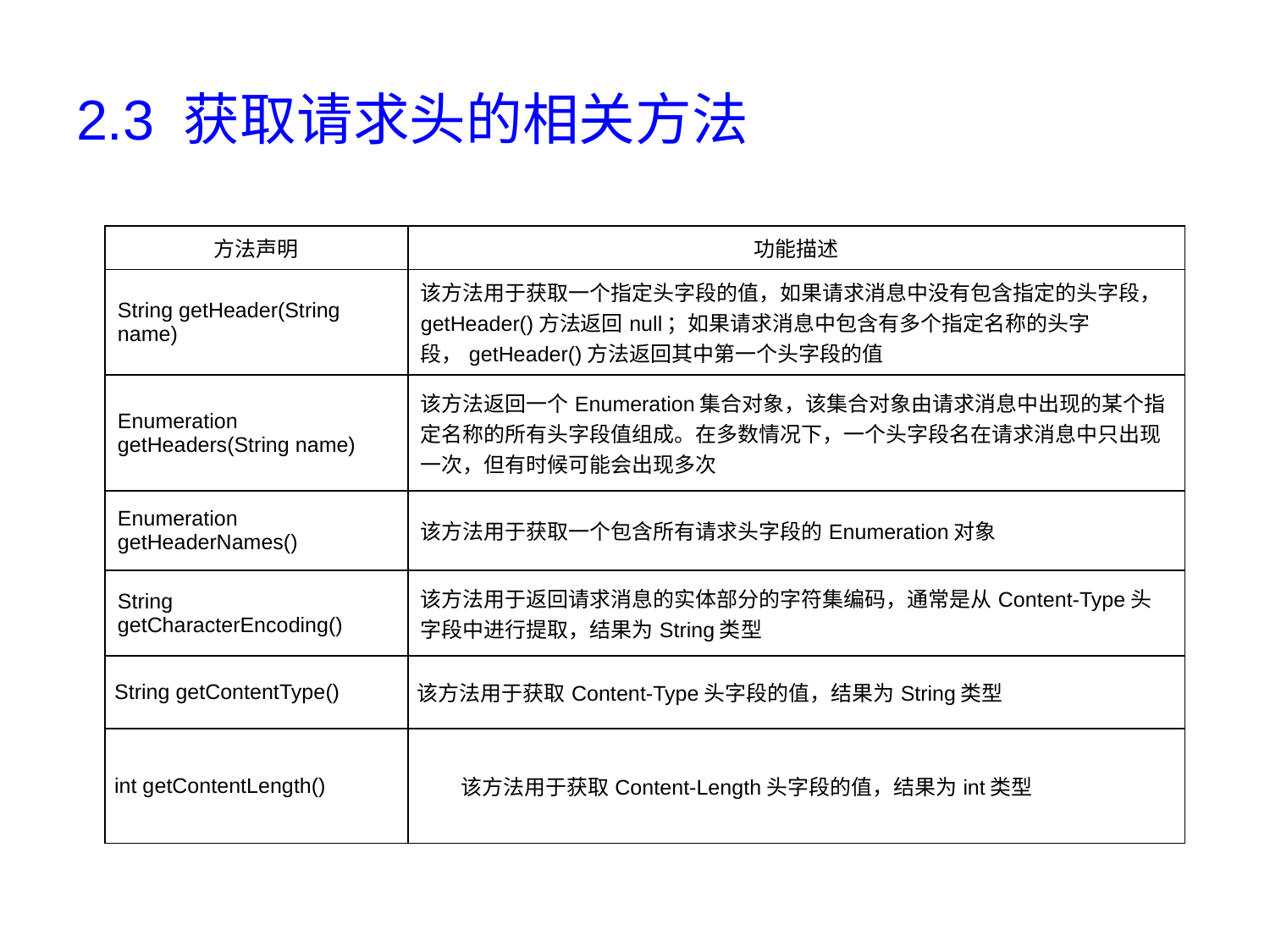

# 2.3 获取请求头的相关方法
| 方法声明 | 功能描述 |
| --- | --- |
| String getHeader(String name) | 该方法用于获取一个指定头字段的值，如果请求消息中没有包含指定的头字段，getHeader()方法返回null；如果请求消息中包含有多个指定名称的头字段，getHeader()方法返回其中第一个头字段的值 |
| Enumeration getHeaders(String name) | 该方法返回一个Enumeration集合对象，该集合对象由请求消息中出现的某个指定名称的所有头字段值组成。在多数情况下，一个头字段名在请求消息中只出现一次，但有时候可能会出现多次 |
| Enumeration getHeaderNames() | 该方法用于获取一个包含所有请求头字段的Enumeration对象 |
| String getCharacterEncoding() | 该方法用于返回请求消息的实体部分的字符集编码，通常是从Content-Type头字段中进行提取，结果为String类型 |
| String getContentType() | 该方法用于获取Content-Type头字段的值，结果为String类型 |
| int getContentLength() | 该方法用于获取Content-Length头字段的值，结果为int类型 |